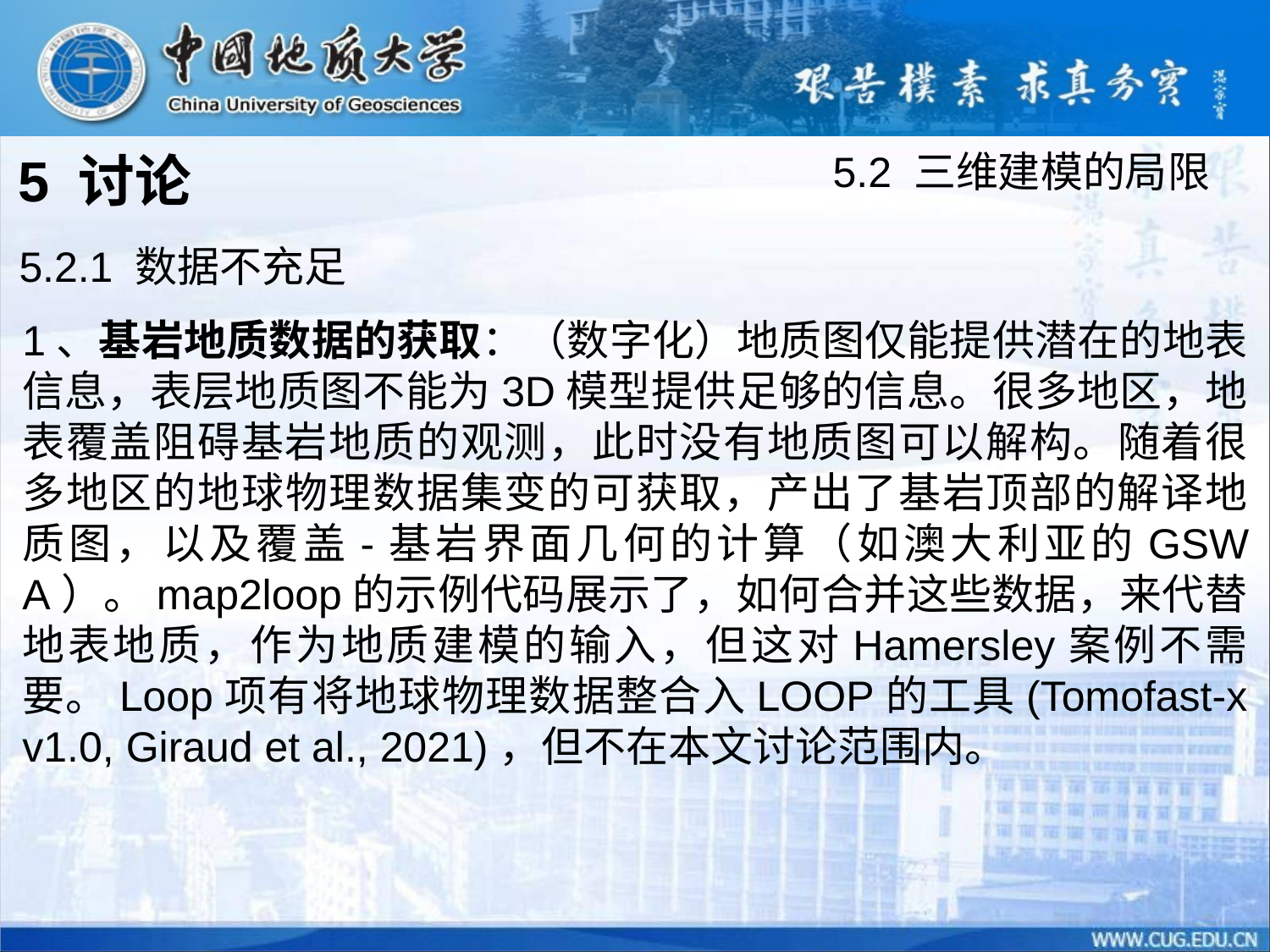

5 讨论
5.2 三维建模的局限
5.2.1 数据不充足
1、基岩地质数据的获取：（数字化）地质图仅能提供潜在的地表信息，表层地质图不能为3D模型提供足够的信息。很多地区，地表覆盖阻碍基岩地质的观测，此时没有地质图可以解构。随着很多地区的地球物理数据集变的可获取，产出了基岩顶部的解译地质图，以及覆盖-基岩界面几何的计算（如澳大利亚的GSWA）。map2loop的示例代码展示了，如何合并这些数据，来代替地表地质，作为地质建模的输入，但这对Hamersley案例不需要。Loop项有将地球物理数据整合入LOOP的工具(Tomofast-x v1.0, Giraud et al., 2021)，但不在本文讨论范围内。